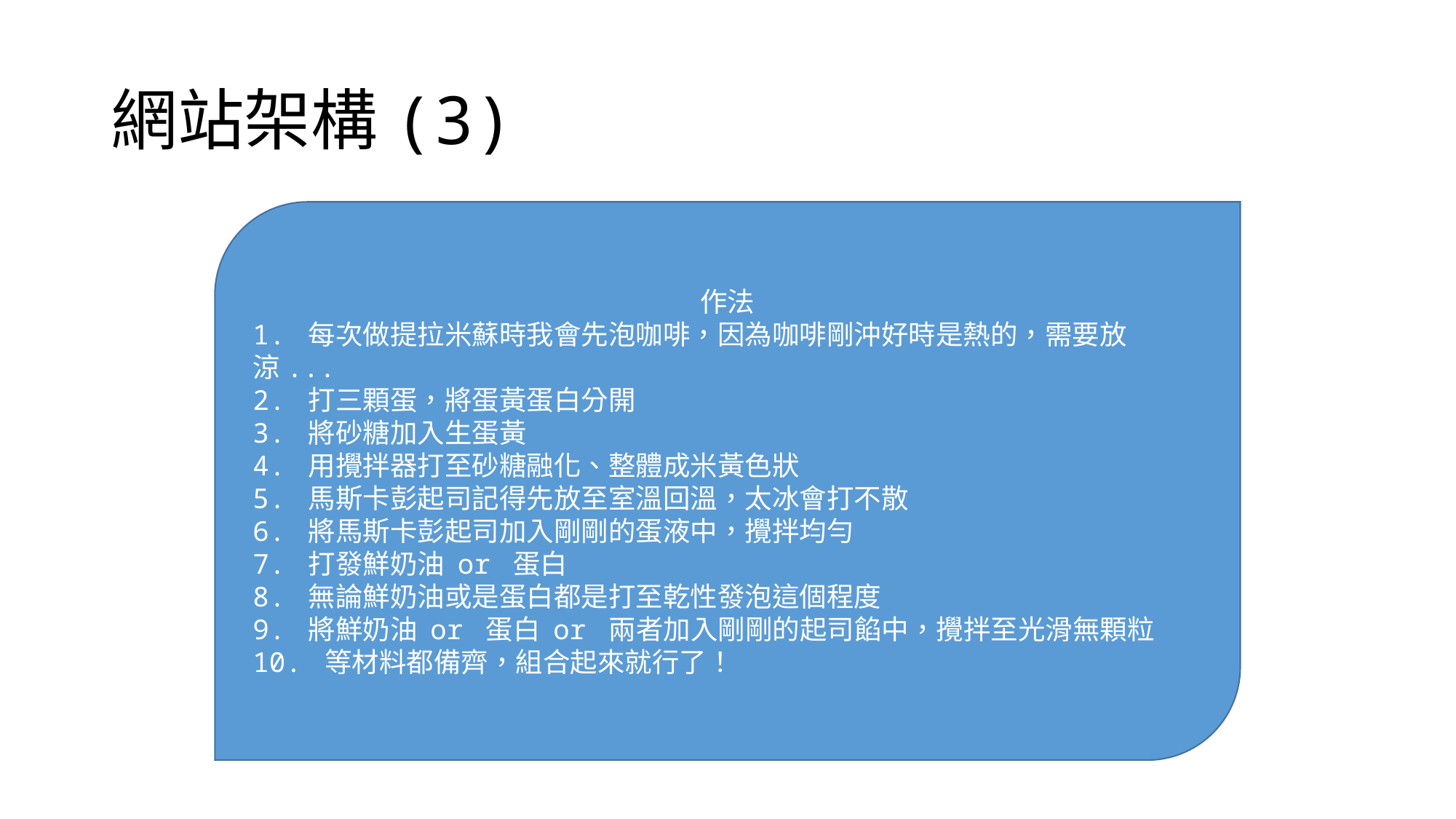

# 網站架構(3)
作法
1. 每次做提拉米蘇時我會先泡咖啡，因為咖啡剛沖好時是熱的，需要放涼...
2. 打三顆蛋，將蛋黃蛋白分開
3. 將砂糖加入生蛋黃
4. 用攪拌器打至砂糖融化、整體成米黃色狀
5. 馬斯卡彭起司記得先放至室溫回溫，太冰會打不散
6. 將馬斯卡彭起司加入剛剛的蛋液中，攪拌均勻
7. 打發鮮奶油 or 蛋白
8. 無論鮮奶油或是蛋白都是打至乾性發泡這個程度
9. 將鮮奶油 or 蛋白 or 兩者加入剛剛的起司餡中，攪拌至光滑無顆粒
10. 等材料都備齊，組合起來就行了！